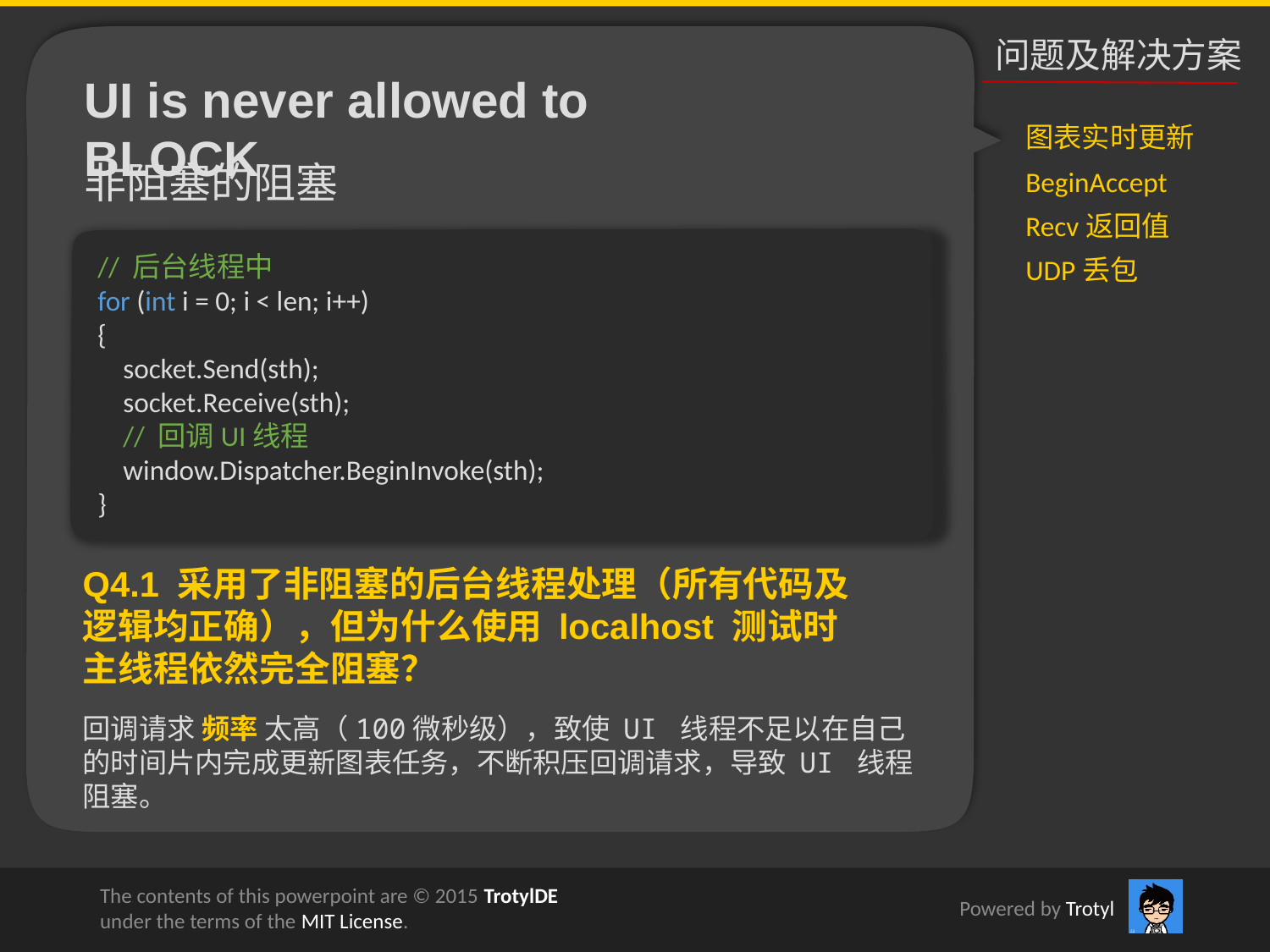

问题及解决方案
UI is never allowed to BLOCK
图表实时更新
BeginAccept
Recv返回值
UDP丢包
非阻塞的阻塞

// 后台线程中
for (int i = 0; i < len; i++)
{
    socket.Send(sth);
    socket.Receive(sth);
    // 回调UI线程
    window.Dispatcher.BeginInvoke(sth);
}
Q4.1 采用了非阻塞的后台线程处理（所有代码及逻辑均正确），但为什么使用 localhost 测试时主线程依然完全阻塞？
回调请求 频率 太高（100微秒级），致使 UI 线程不足以在自己的时间片内完成更新图表任务，不断积压回调请求，导致 UI 线程阻塞。